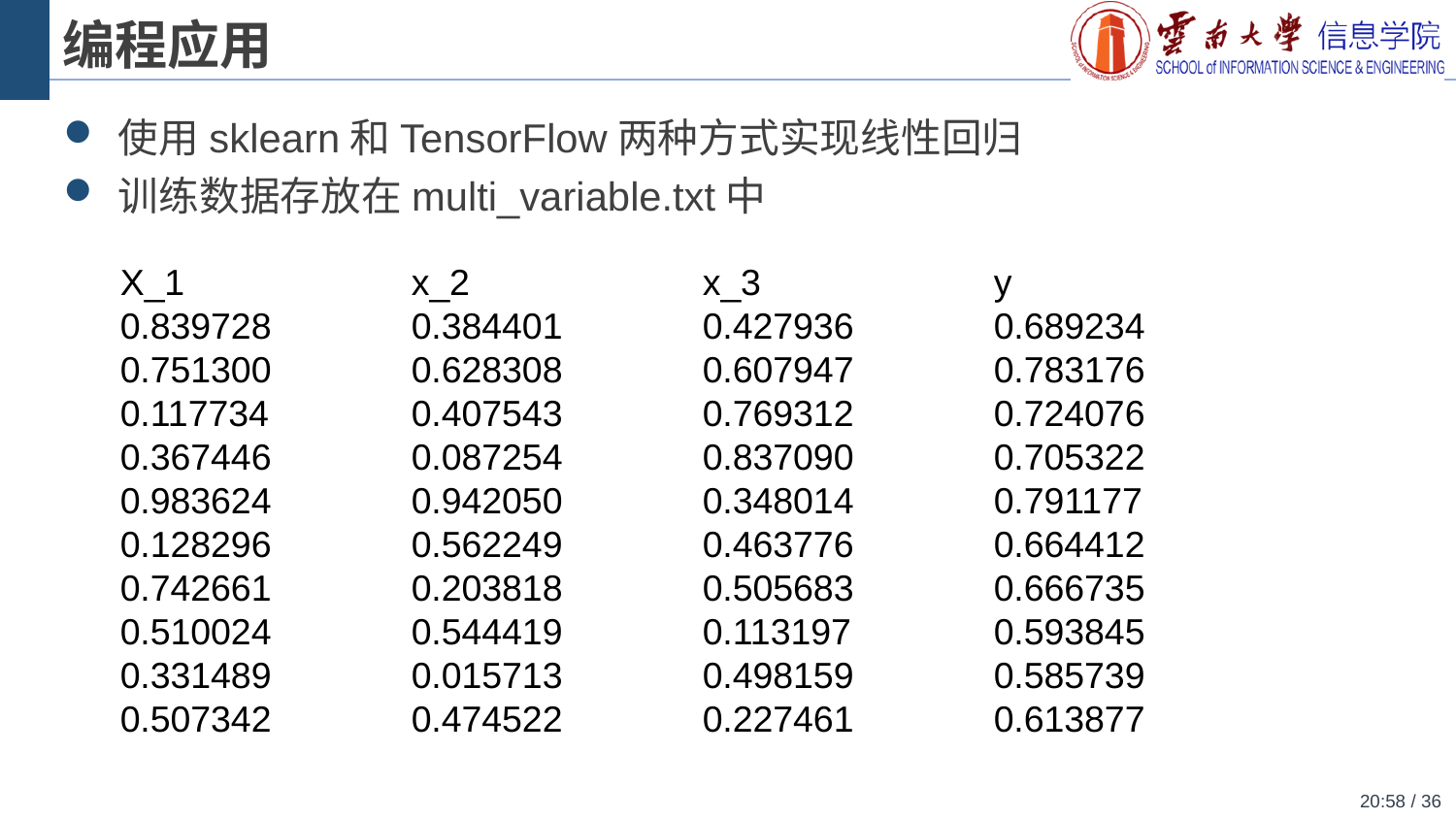

# 编程应用
使用sklearn和TensorFlow两种方式实现线性回归
训练数据存放在multi_variable.txt中

X_1           	x_2           	x_3            	y
0.839728	0.384401	0.427936	0.689234
0.751300	0.628308	0.607947	0.783176
0.117734	0.407543	0.769312	0.724076
0.367446	0.087254	0.837090	0.705322
0.983624	0.942050	0.348014	0.791177
0.128296	0.562249	0.463776	0.664412
0.742661	0.203818	0.505683	0.666735
0.510024	0.544419	0.113197	0.593845
0.331489	0.015713	0.498159	0.585739
0.507342	0.474522	0.227461	0.613877